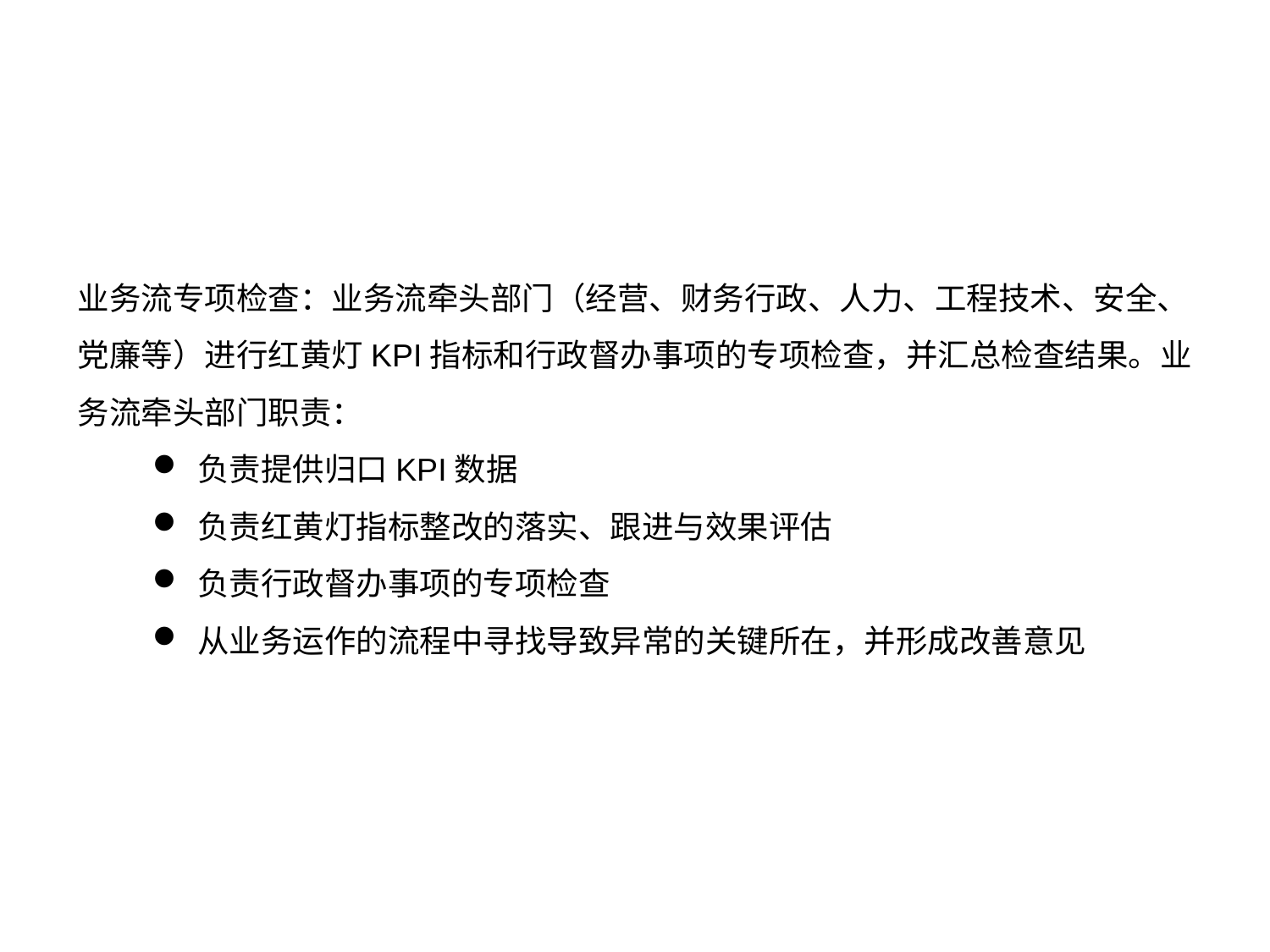

阶段性绩效监控（B）
业务流专项检查：业务流牵头部门（经营、财务行政、人力、工程技术、安全、党廉等）进行红黄灯KPI指标和行政督办事项的专项检查，并汇总检查结果。业务流牵头部门职责：
负责提供归口KPI数据
负责红黄灯指标整改的落实、跟进与效果评估
负责行政督办事项的专项检查
从业务运作的流程中寻找导致异常的关键所在，并形成改善意见